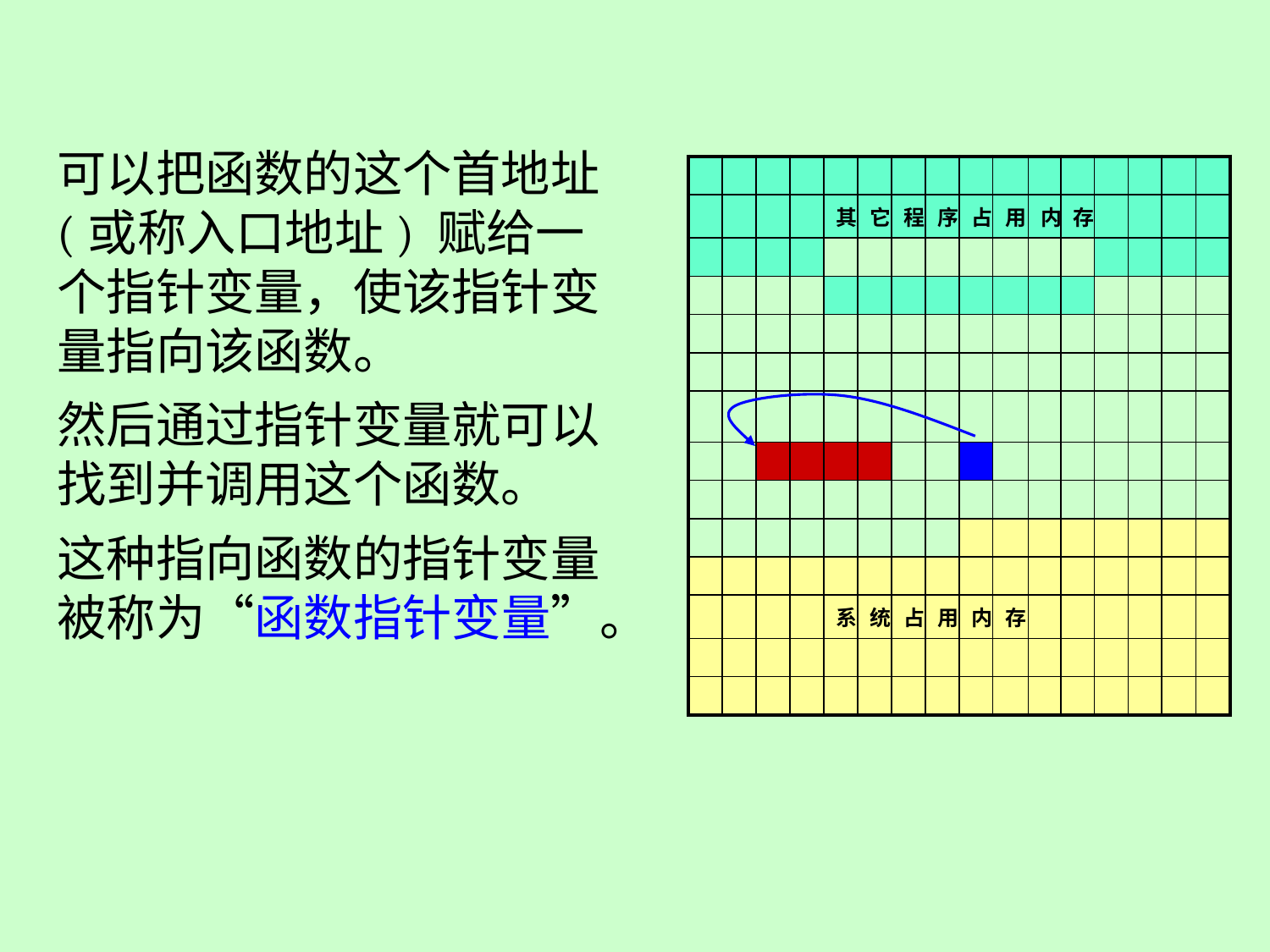

可以把函数的这个首地址(或称入口地址) 赋给一个指针变量，使该指针变量指向该函数。
然后通过指针变量就可以找到并调用这个函数。
这种指向函数的指针变量被称为“函数指针变量”。

|  |  |  |  |  |  |  |  |  |  |  |  |  |  |  |  |
| --- | --- | --- | --- | --- | --- | --- | --- | --- | --- | --- | --- | --- | --- | --- | --- |
|  |  |  |  | 其 | 它 | 程 | 序 | 占 | 用 | 内 | 存 |  |  |  |  |
|  |  |  |  |  |  |  |  |  |  |  |  |  |  |  |  |
|  |  |  |  |  |  |  |  |  |  |  |  |  |  |  |  |
|  |  |  |  |  |  |  |  |  |  |  |  |  |  |  |  |
|  |  |  |  |  |  |  |  |  |  |  |  |  |  |  |  |
|  |  |  |  |  |  |  |  |  |  |  |  |  |  |  |  |
|  |  |  |  |  |  |  |  |  |  |  |  |  |  |  |  |
|  |  |  |  |  |  |  |  |  |  |  |  |  |  |  |  |
|  |  |  |  |  |  |  |  |  |  |  |  |  |  |  |  |
|  |  |  |  |  |  |  |  |  |  |  |  |  |  |  |  |
|  |  |  |  | 系 | 统 | 占 | 用 | 内 | 存 |  |  |  |  |  |  |
|  |  |  |  |  |  |  |  |  |  |  |  |  |  |  |  |
|  |  |  |  |  |  |  |  |  |  |  |  |  |  |  |  |